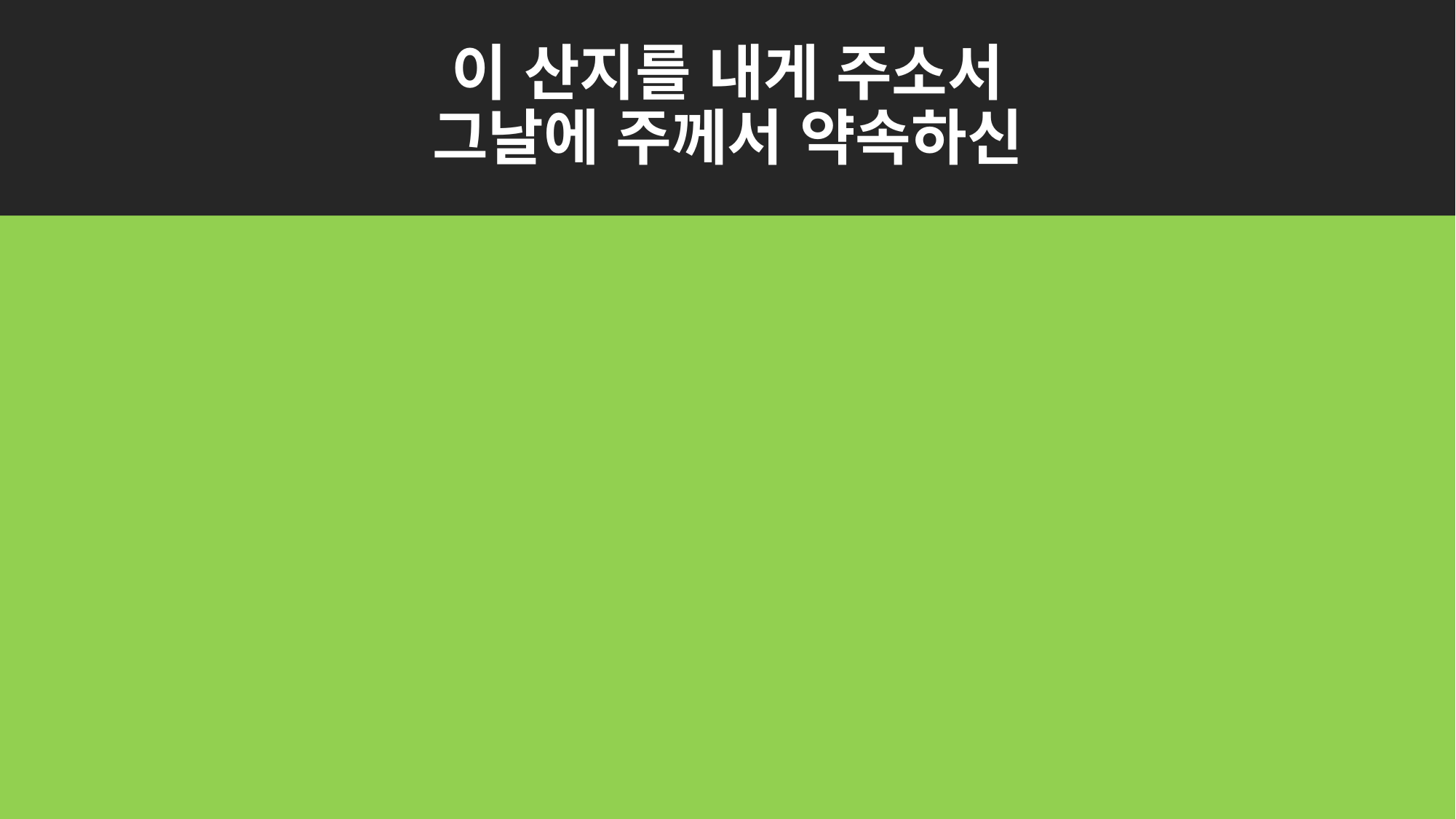

# 이 산지를 내게 주소서 그날에 주께서 약속하신